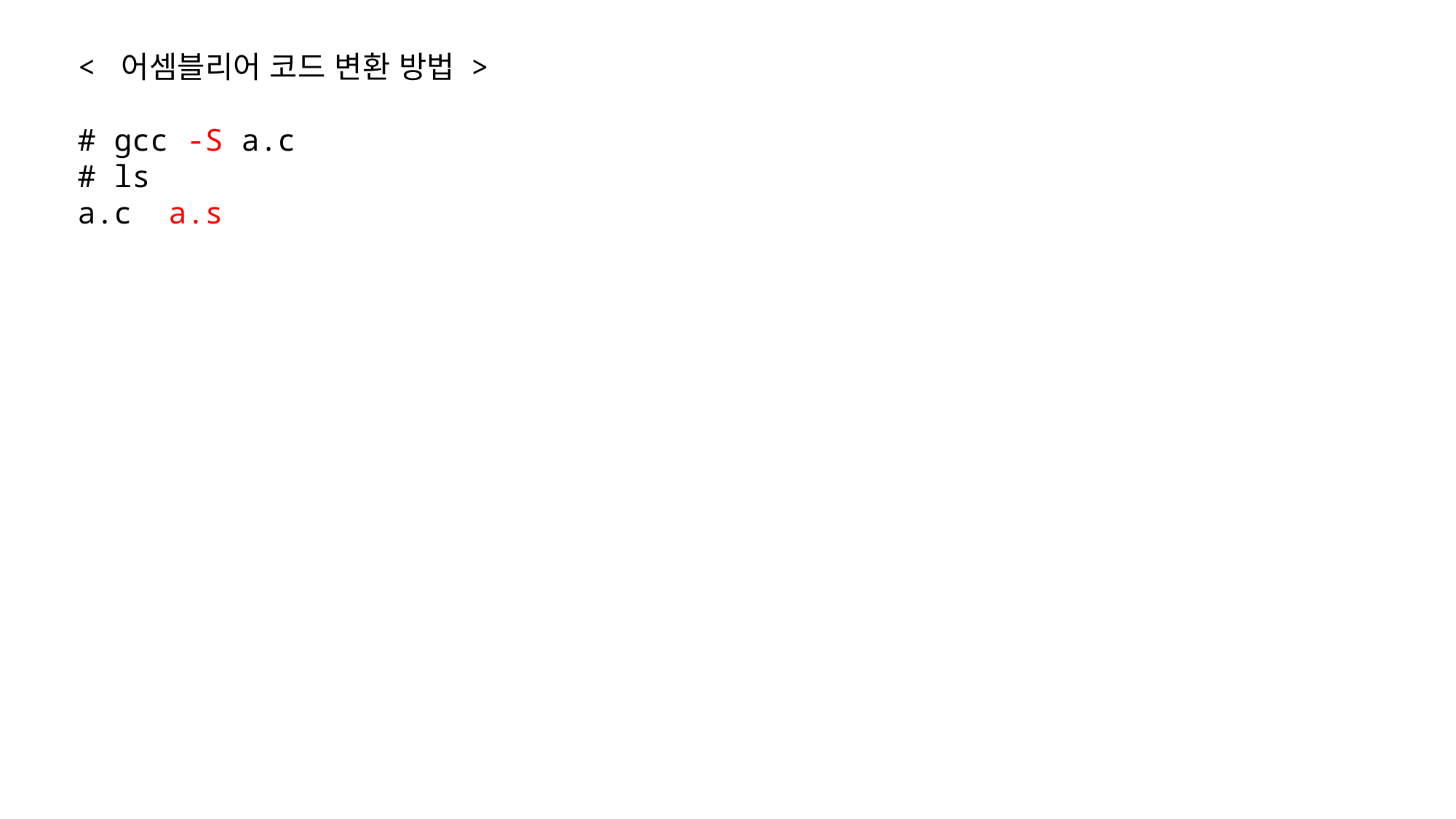

< 어셈블리어 코드 변환 방법 >

# gcc -S a.c
# ls
a.c  a.s